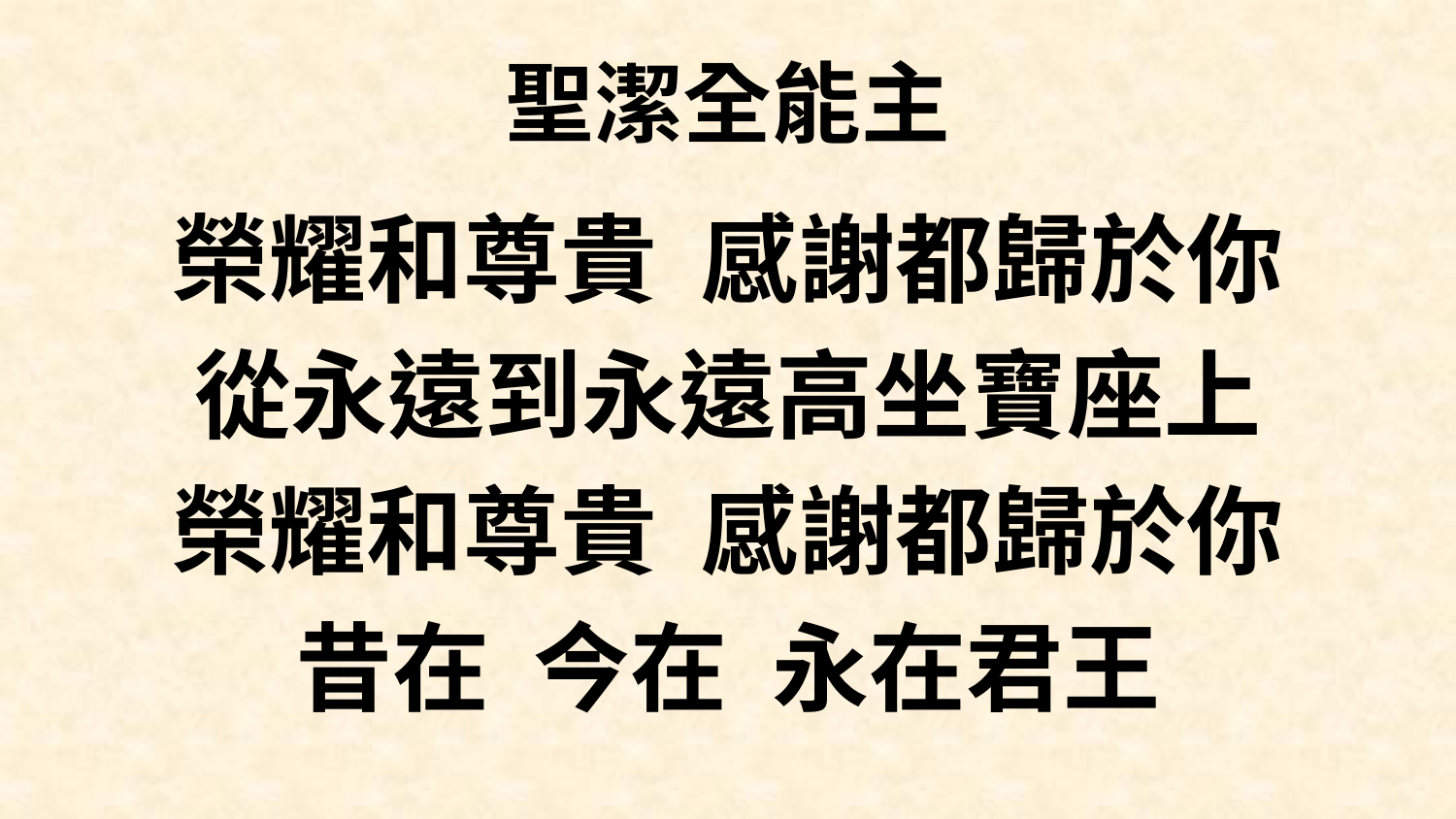

# 聖潔全能主
榮耀和尊貴  感謝都歸於你
從永遠到永遠高坐寶座上
榮耀和尊貴  感謝都歸於你
昔在  今在  永在君王